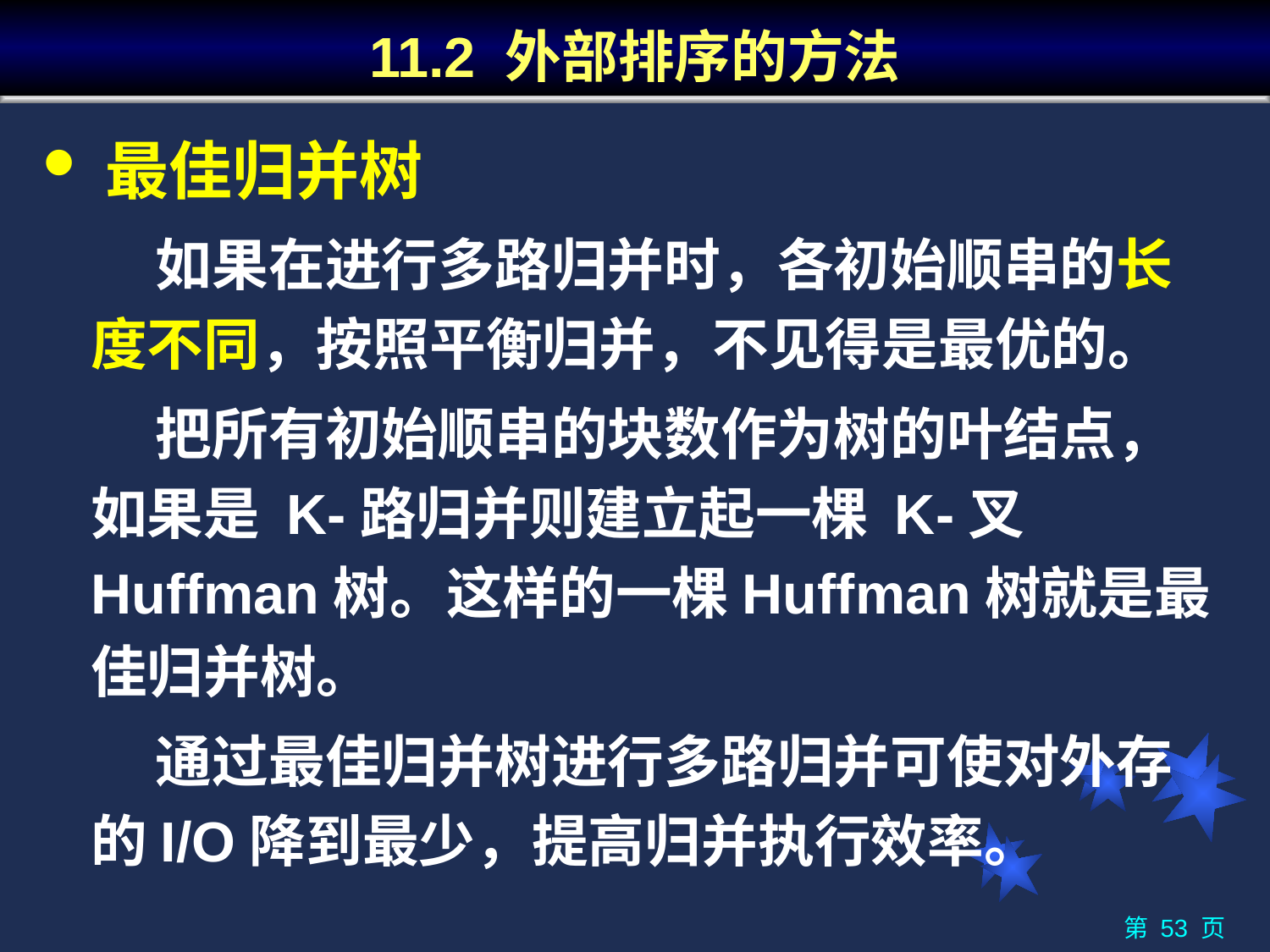

# 11.2 外部排序的方法
最佳归并树
	    如果在进行多路归并时，各初始顺串的长度不同，按照平衡归并，不见得是最优的。
	    把所有初始顺串的块数作为树的叶结点，如果是 K-路归并则建立起一棵 K-叉Huffman树。这样的一棵Huffman树就是最佳归并树。
	    通过最佳归并树进行多路归并可使对外存的I/O降到最少，提高归并执行效率。
第 53 页